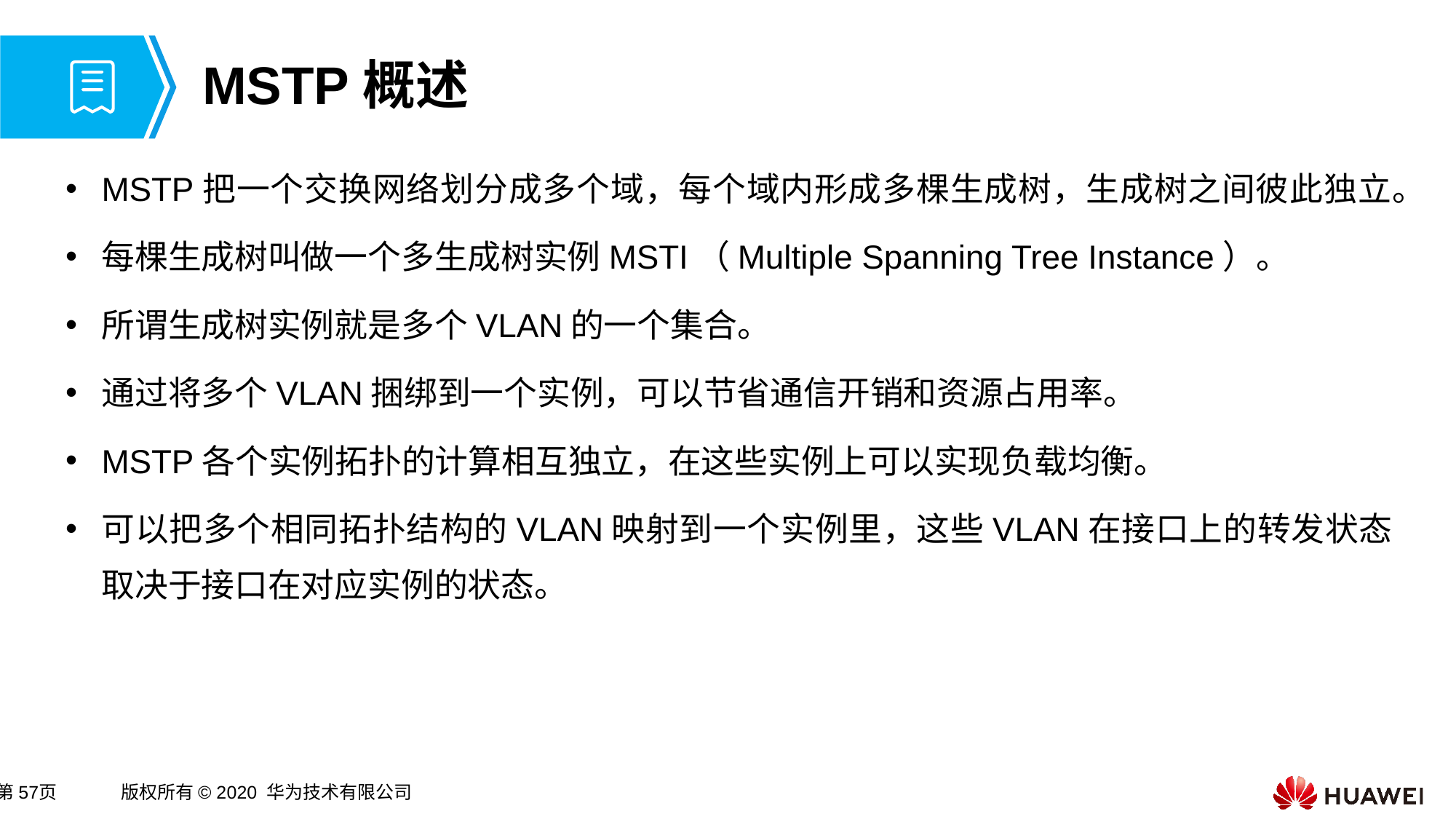

# MSTP概述
MSTP把一个交换网络划分成多个域，每个域内形成多棵生成树，生成树之间彼此独立。
每棵生成树叫做一个多生成树实例MSTI（Multiple Spanning Tree Instance）。
所谓生成树实例就是多个VLAN的一个集合。
通过将多个VLAN捆绑到一个实例，可以节省通信开销和资源占用率。
MSTP各个实例拓扑的计算相互独立，在这些实例上可以实现负载均衡。
可以把多个相同拓扑结构的VLAN映射到一个实例里，这些VLAN在接口上的转发状态取决于接口在对应实例的状态。